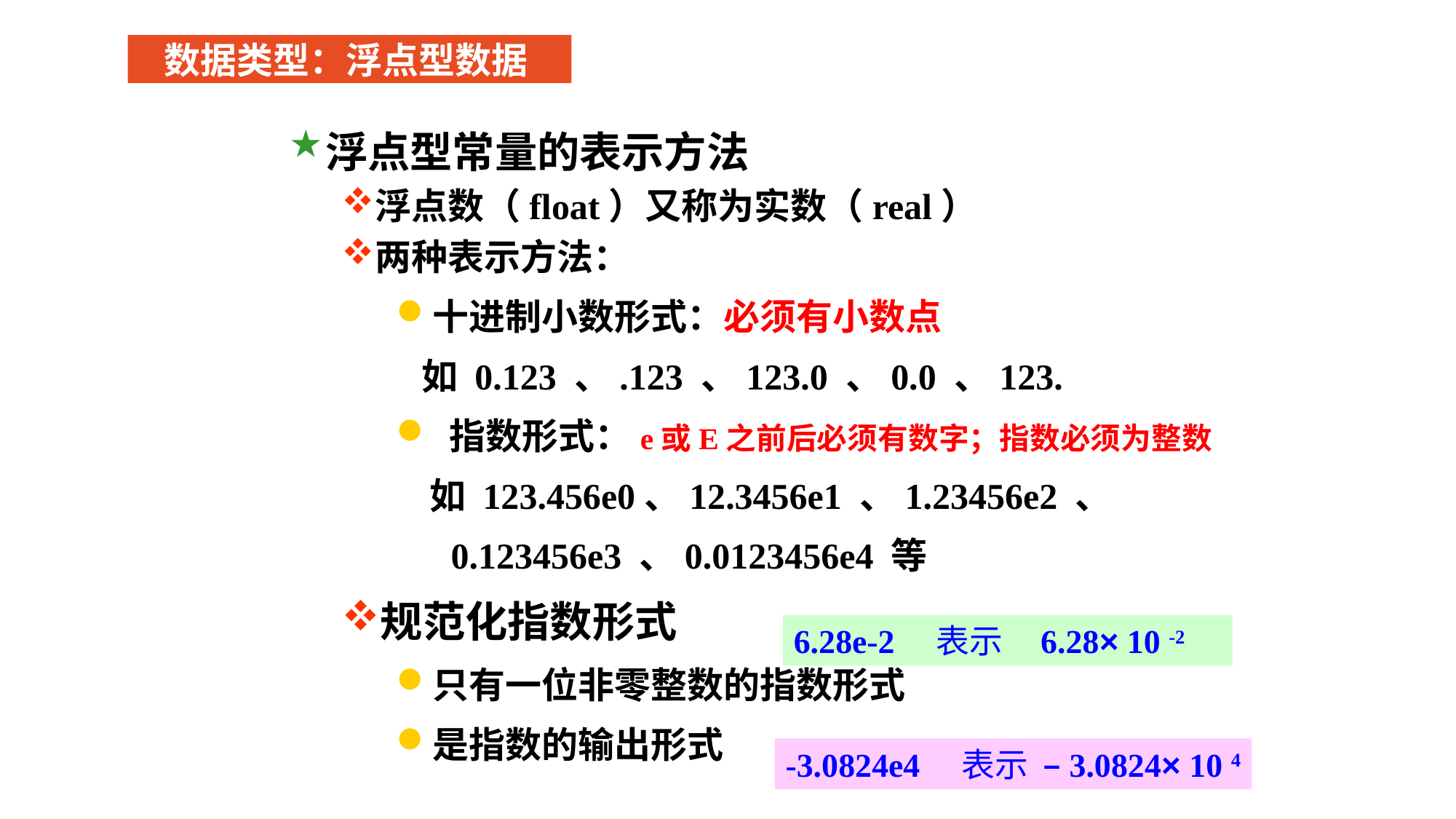

数据类型：浮点型数据
浮点型常量的表示方法
浮点数（float）又称为实数（real）
两种表示方法：
十进制小数形式：必须有小数点
  如 0.123 、.123 、123.0 、0.0 、123.
 指数形式：e或E之前后必须有数字；指数必须为整数
   如 123.456e0、12.3456e1 、1.23456e2 、
      0.123456e3 、0.0123456e4 等
规范化指数形式
只有一位非零整数的指数形式
是指数的输出形式
6.28e-2    表示    6.28× 10 -2
-3.0824e4    表示  –3.0824× 10 4